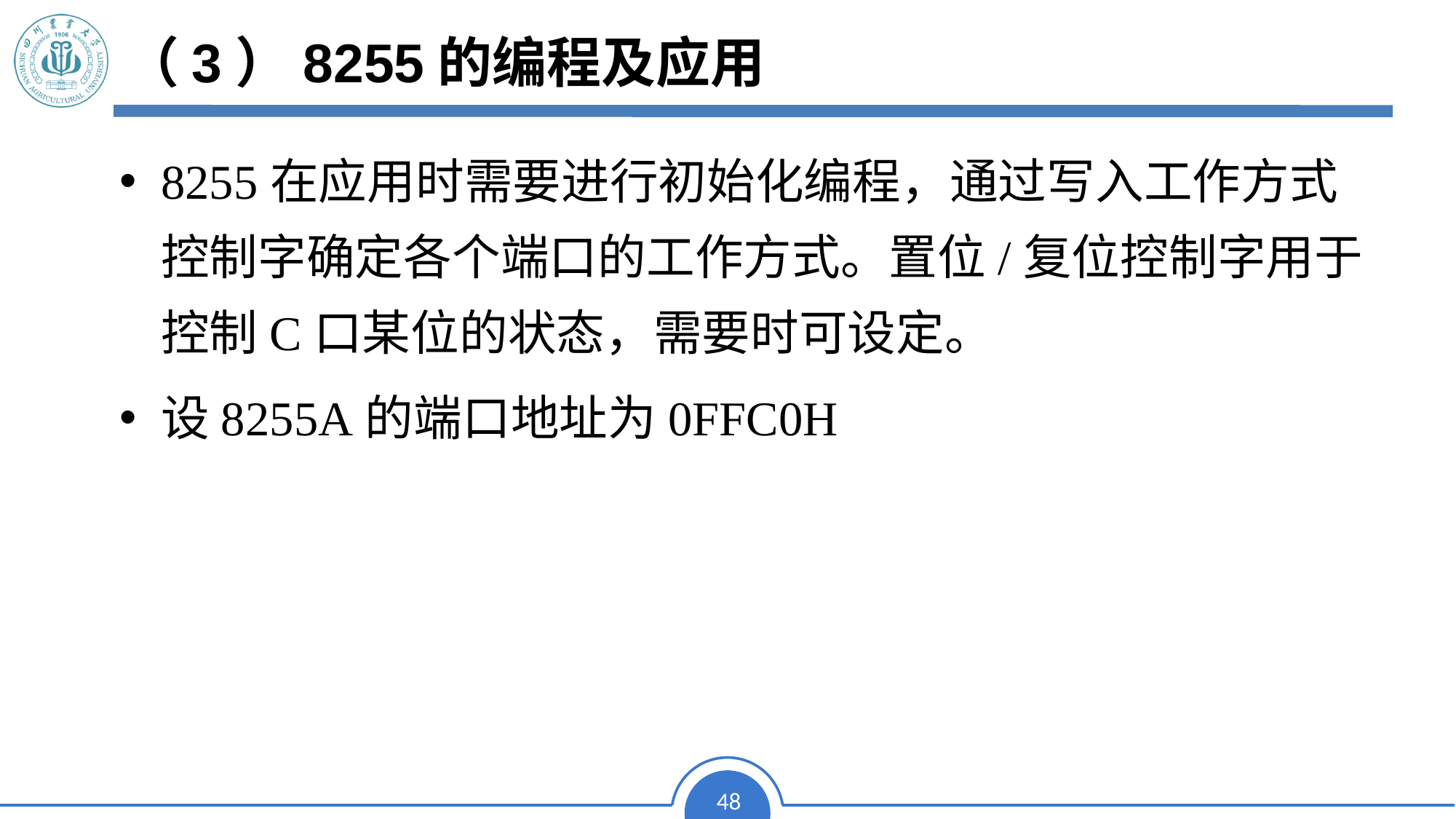

# （3）8255的编程及应用
8255在应用时需要进行初始化编程，通过写入工作方式控制字确定各个端口的工作方式。置位/复位控制字用于控制C口某位的状态，需要时可设定。
设8255A的端口地址为0FFC0H